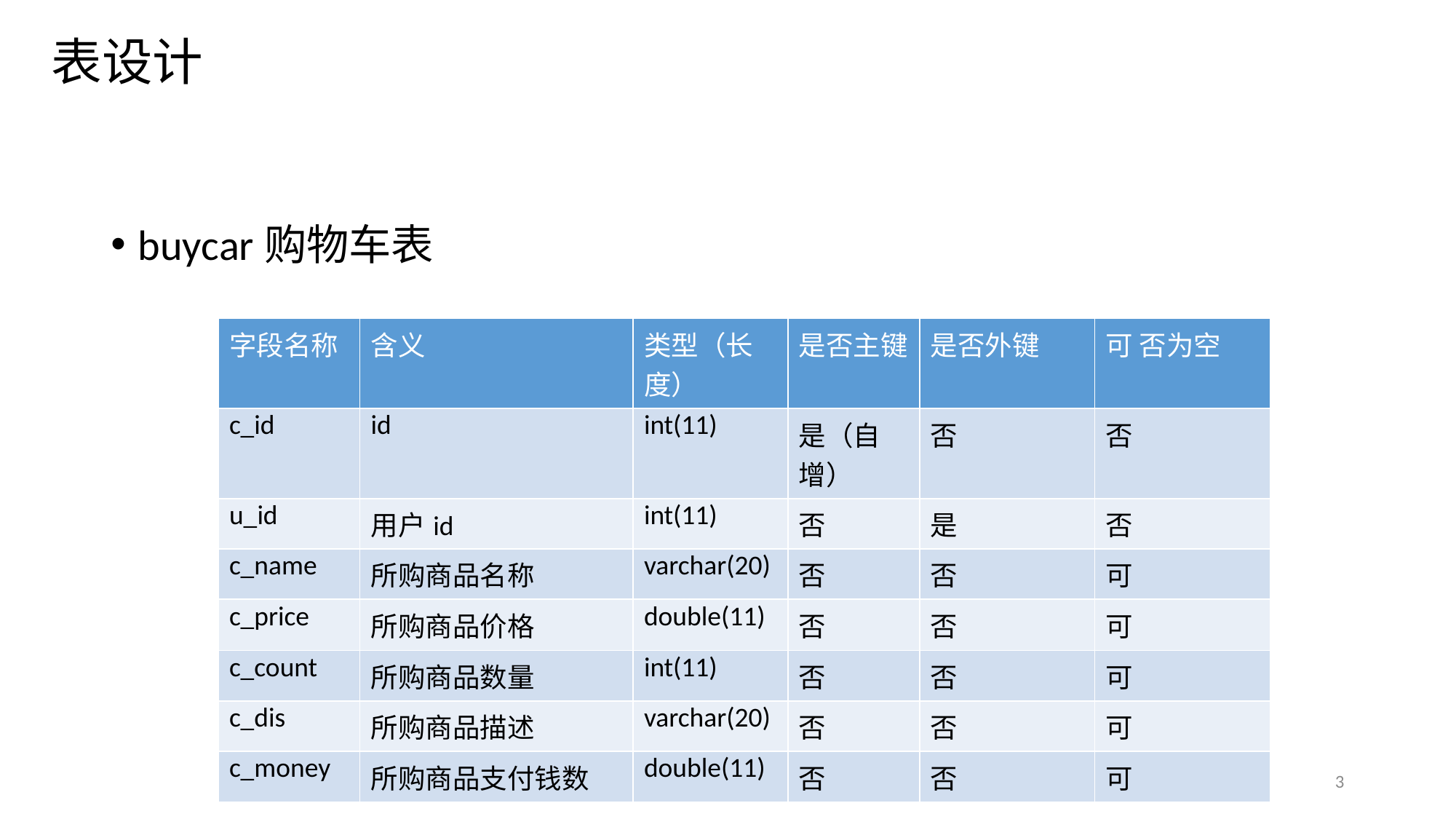

# 表设计
buycar购物车表
| 字段名称 | 含义 | 类型（长度） | 是否主键 | 是否外键 | 可 否为空 |
| --- | --- | --- | --- | --- | --- |
| c\_id | id | int(11) | 是（自增） | 否 | 否 |
| u\_id | 用户id | int(11) | 否 | 是 | 否 |
| c\_name | 所购商品名称 | varchar(20) | 否 | 否 | 可 |
| c\_price | 所购商品价格 | double(11) | 否 | 否 | 可 |
| c\_count | 所购商品数量 | int(11) | 否 | 否 | 可 |
| c\_dis | 所购商品描述 | varchar(20) | 否 | 否 | 可 |
| c\_money | 所购商品支付钱数 | double(11) | 否 | 否 | 可 |
3